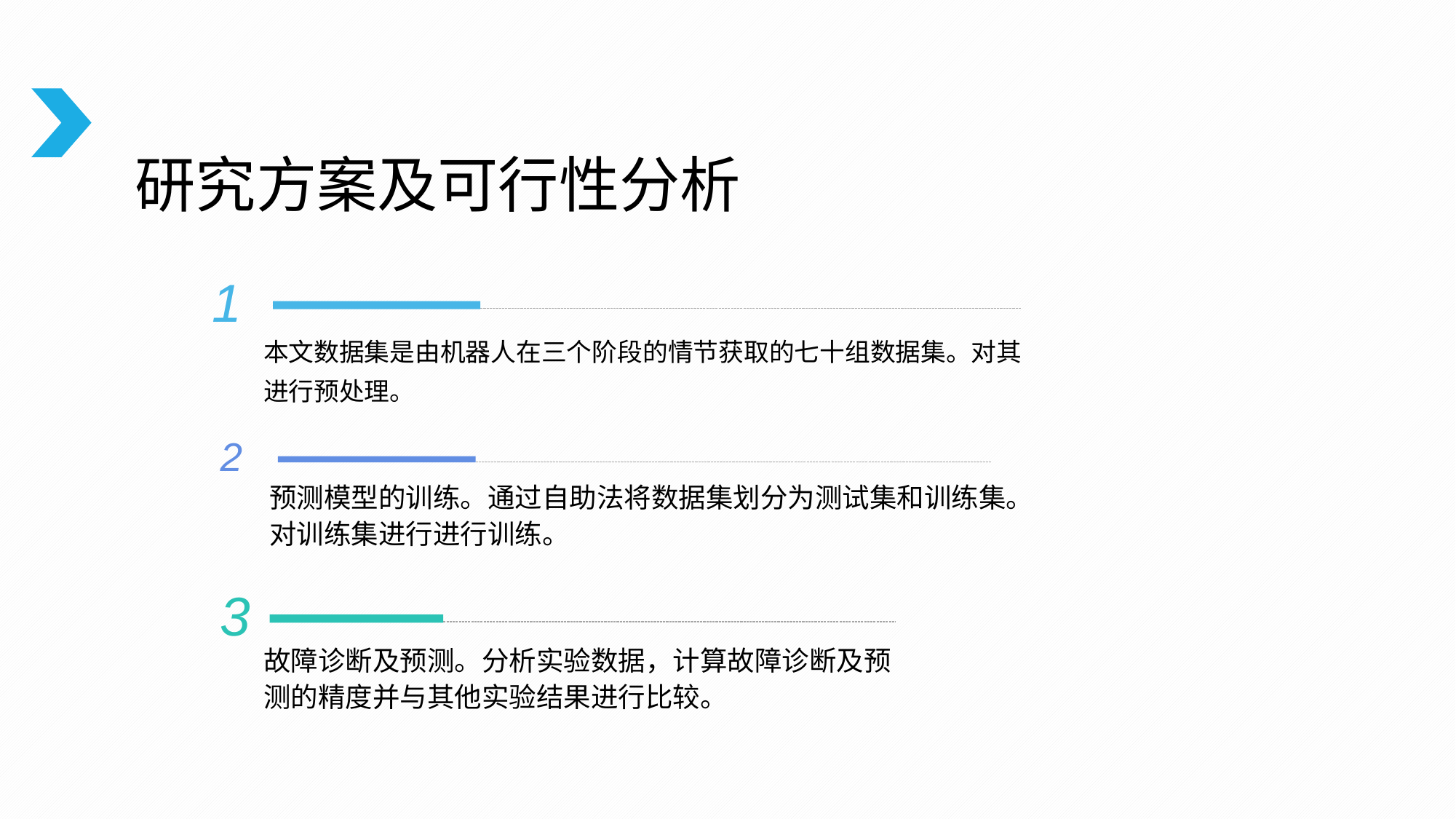

研究方案及可行性分析
1

本文数据集是由机器人在三个阶段的情节获取的七十组数据集。对其进行预处理。
2

预测模型的训练。通过自助法将数据集划分为测试集和训练集。对训练集进行进行训练。
3

故障诊断及预测。分析实验数据，计算故障诊断及预测的精度并与其他实验结果进行比较。